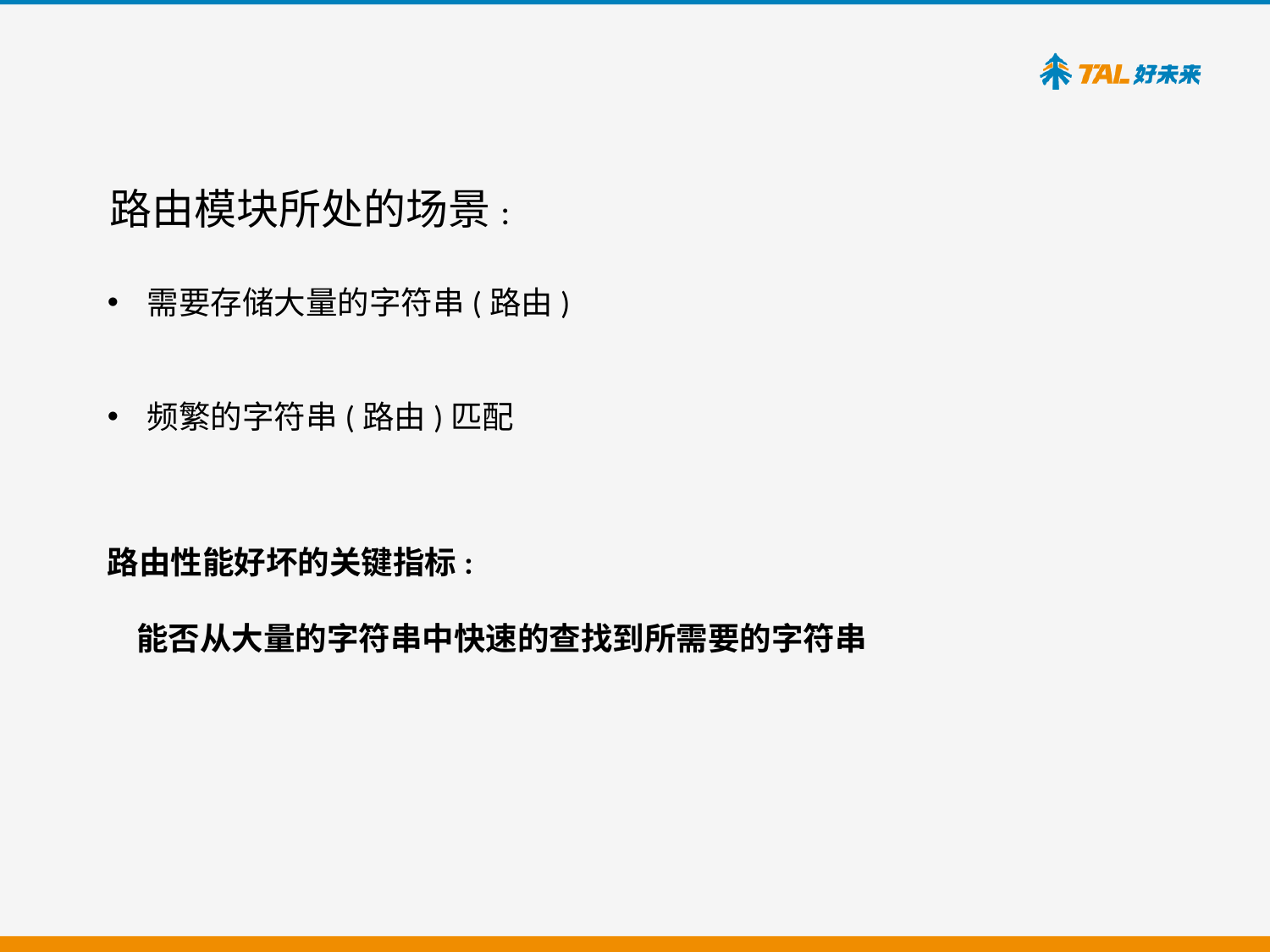

路由模块所处的场景:
需要存储大量的字符串(路由)

频繁的字符串(路由)匹配
路由性能好坏的关键指标:

   能否从大量的字符串中快速的查找到所需要的字符串